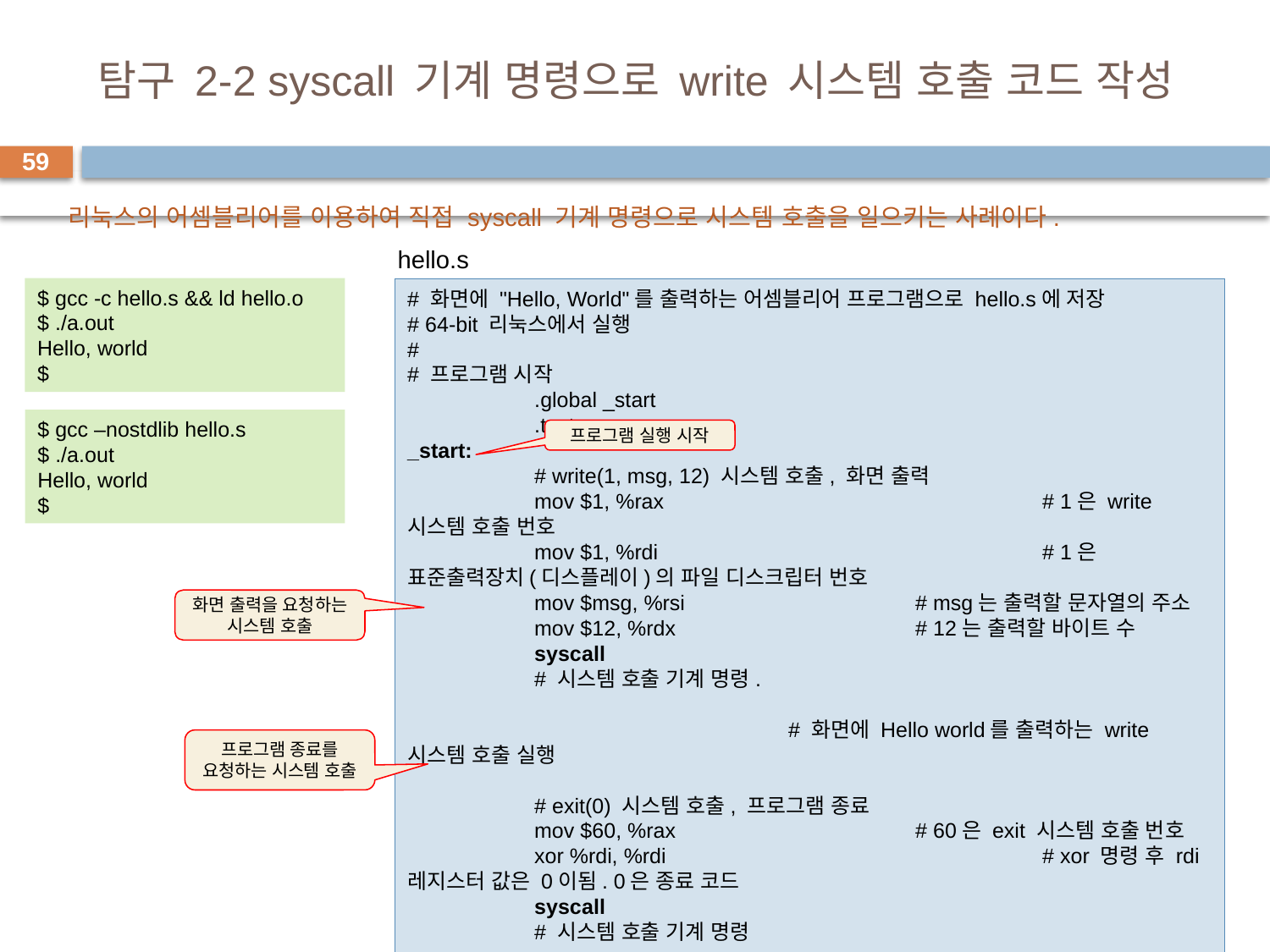

# 탐구 2-2 syscall 기계 명령으로 write 시스템 호출 코드 작성
59
리눅스의 어셈블리어를 이용하여 직접 syscall 기계 명령으로 시스템 호출을 일으키는 사례이다.
hello.s
$ gcc -c hello.s && ld hello.o
$ ./a.out
Hello, world
$
# 화면에 "Hello, World"를 출력하는 어셈블리어 프로그램으로 hello.s에 저장
# 64-bit 리눅스에서 실행
#
# 프로그램 시작
	.global _start
	.text
_start:
	# write(1, msg, 12) 시스템 호출, 화면 출력
	mov $1, %rax 			# 1은 write 시스템 호출 번호
	mov $1, %rdi 			# 1은 표준출력장치(디스플레이)의 파일 디스크립터 번호
	mov $msg, %rsi 		# msg는 출력할 문자열의 주소
	mov $12, %rdx 		# 12는 출력할 바이트 수
	syscall 						# 시스템 호출 기계 명령.
									# 화면에 Hello world를 출력하는 write 시스템 호출 실행

	# exit(0) 시스템 호출, 프로그램 종료
	mov $60, %rax 		# 60은 exit 시스템 호출 번호
	xor %rdi, %rdi 			# xor 명령 후 rdi 레지스터 값은 0이됨. 0은 종료 코드
	syscall 						# 시스템 호출 기계 명령
									# 프로그램을 종료시키는 exit 시스템 호출 실행
msg:
	.ascii "Hello world\n"
$ gcc –nostdlib hello.s
$ ./a.out
Hello, world
$
프로그램 실행 시작
화면 출력을 요청하는 시스템 호출
프로그램 종료를 요청하는 시스템 호출